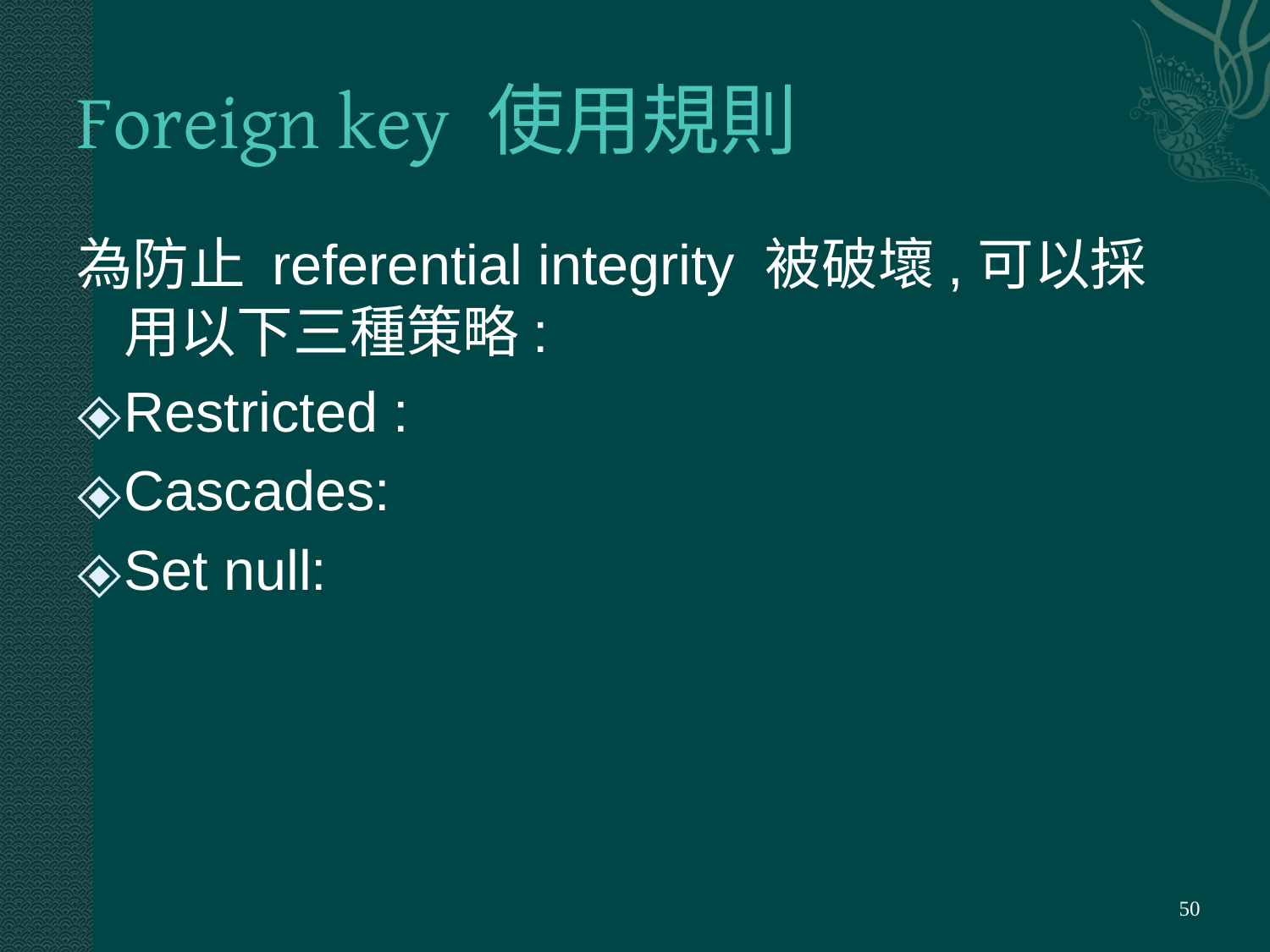

# Foreign key 使用規則
為防止 referential integrity 被破壞,可以採用以下三種策略:
Restricted :
Cascades:
Set null:
50